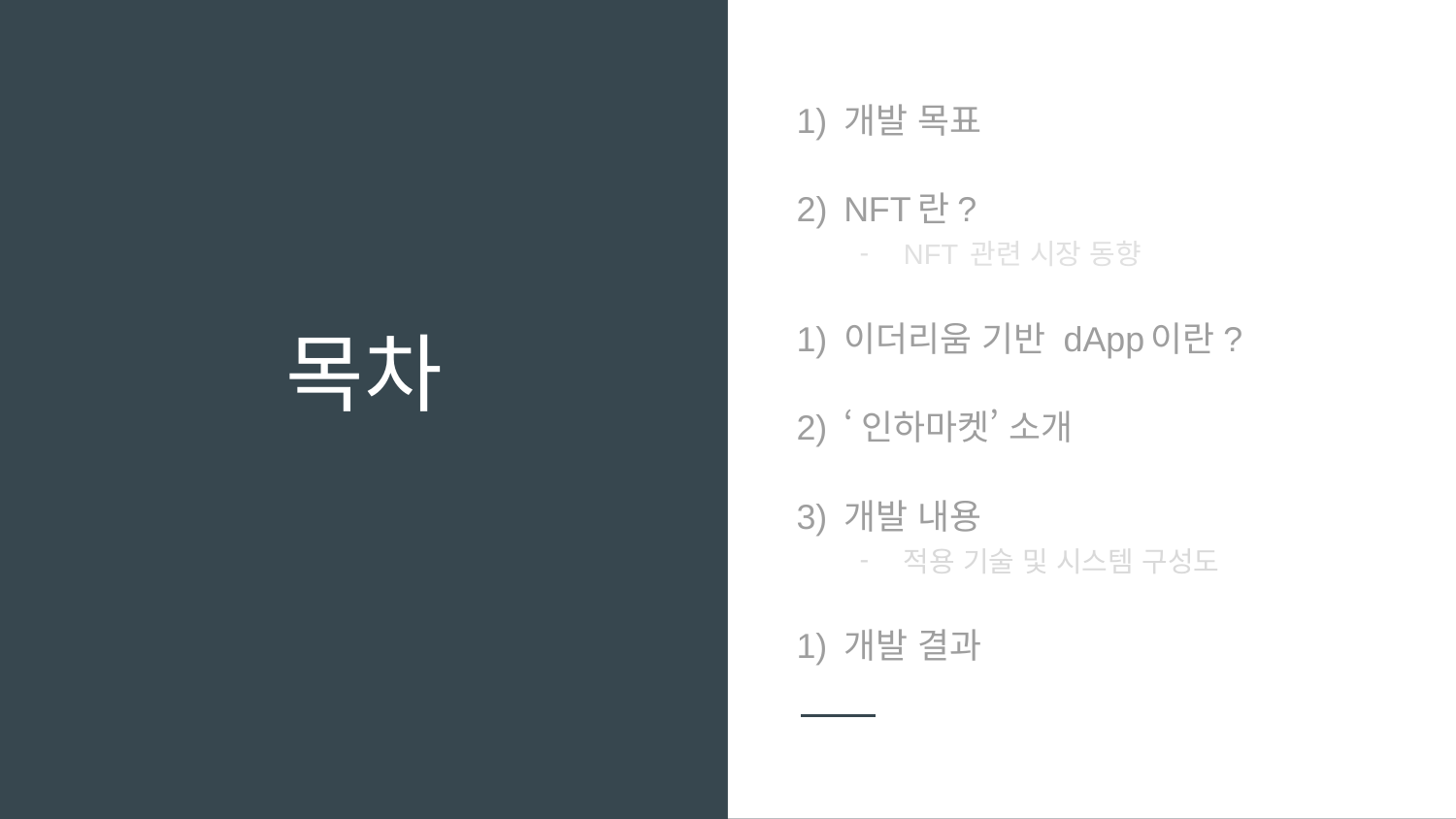

개발 목표

NFT란?
NFT 관련 시장 동향

이더리움 기반 dApp이란?

‘인하마켓’ 소개

개발 내용
적용 기술 및 시스템 구성도

개발 결과
# 목차